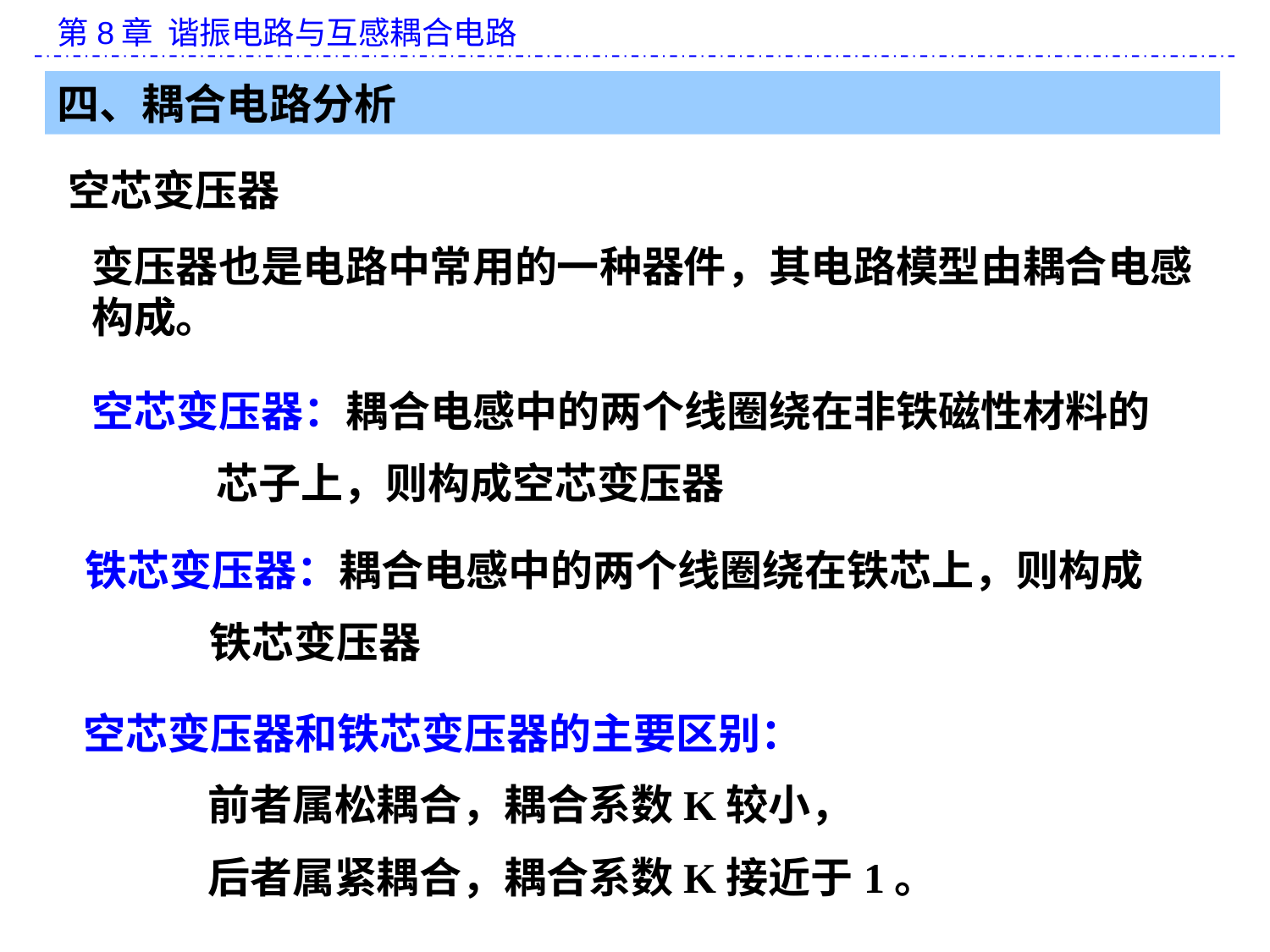

四、耦合电路分析
空芯变压器
变压器也是电路中常用的一种器件，其电路模型由耦合电感构成。
空芯变压器：耦合电感中的两个线圈绕在非铁磁性材料的
            芯子上，则构成空芯变压器
铁芯变压器：耦合电感中的两个线圈绕在铁芯上，则构成
            铁芯变压器
空芯变压器和铁芯变压器的主要区别：
            前者属松耦合，耦合系数K较小，
            后者属紧耦合，耦合系数K接近于1。